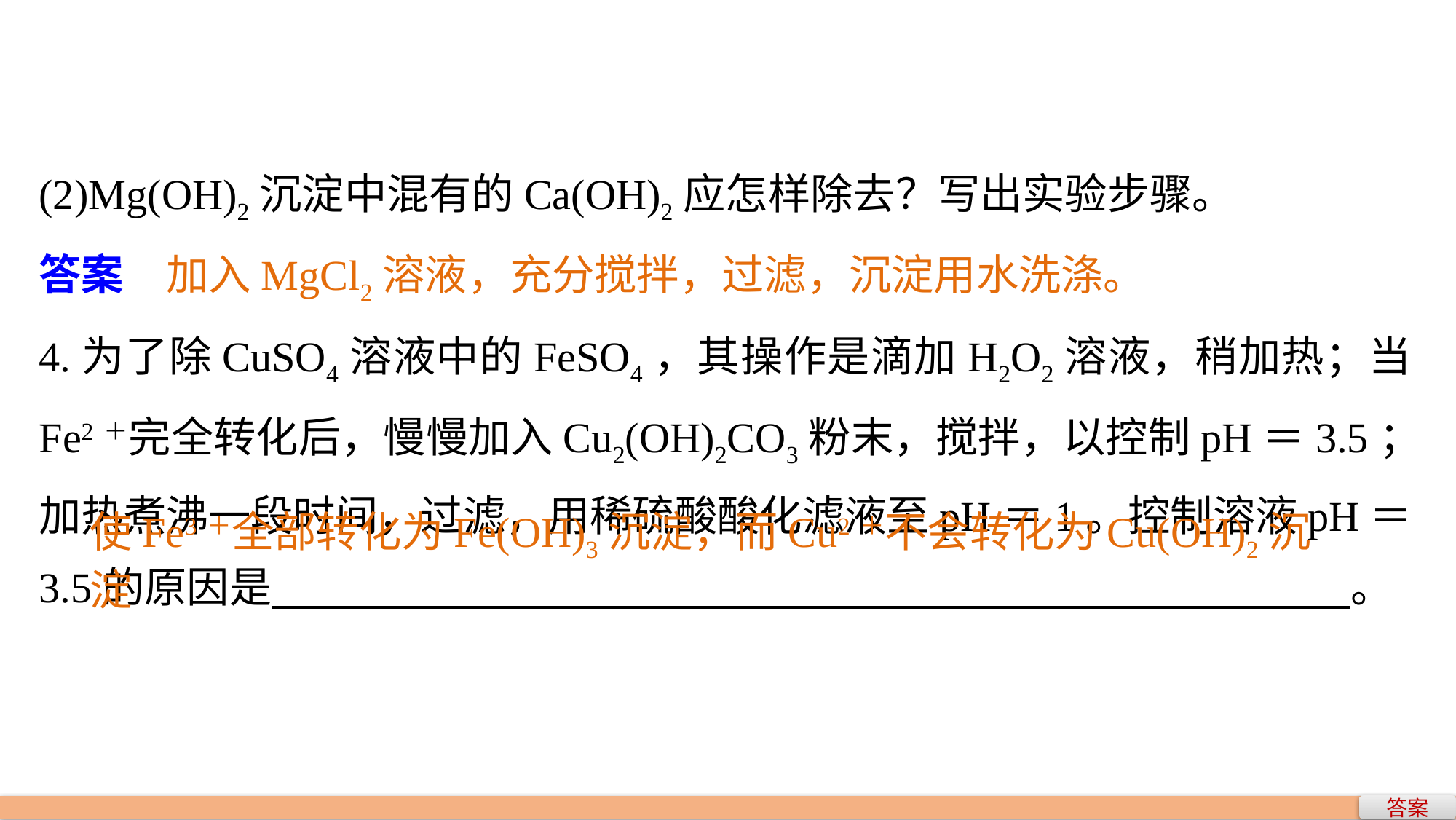

(2)Mg(OH)2沉淀中混有的Ca(OH)2应怎样除去？写出实验步骤。
答案　加入MgCl2溶液，充分搅拌，过滤，沉淀用水洗涤。
4.为了除CuSO4溶液中的FeSO4，其操作是滴加H2O2溶液，稍加热；当Fe2＋完全转化后，慢慢加入Cu2(OH)2CO3粉末，搅拌，以控制pH＝3.5；加热煮沸一段时间，过滤，用稀硫酸酸化滤液至pH＝1。控制溶液pH＝3.5的原因是                                                                                                                  。
使Fe3＋全部转化为Fe(OH)3沉淀，而Cu2＋不会转化为Cu(OH)2沉淀
答案